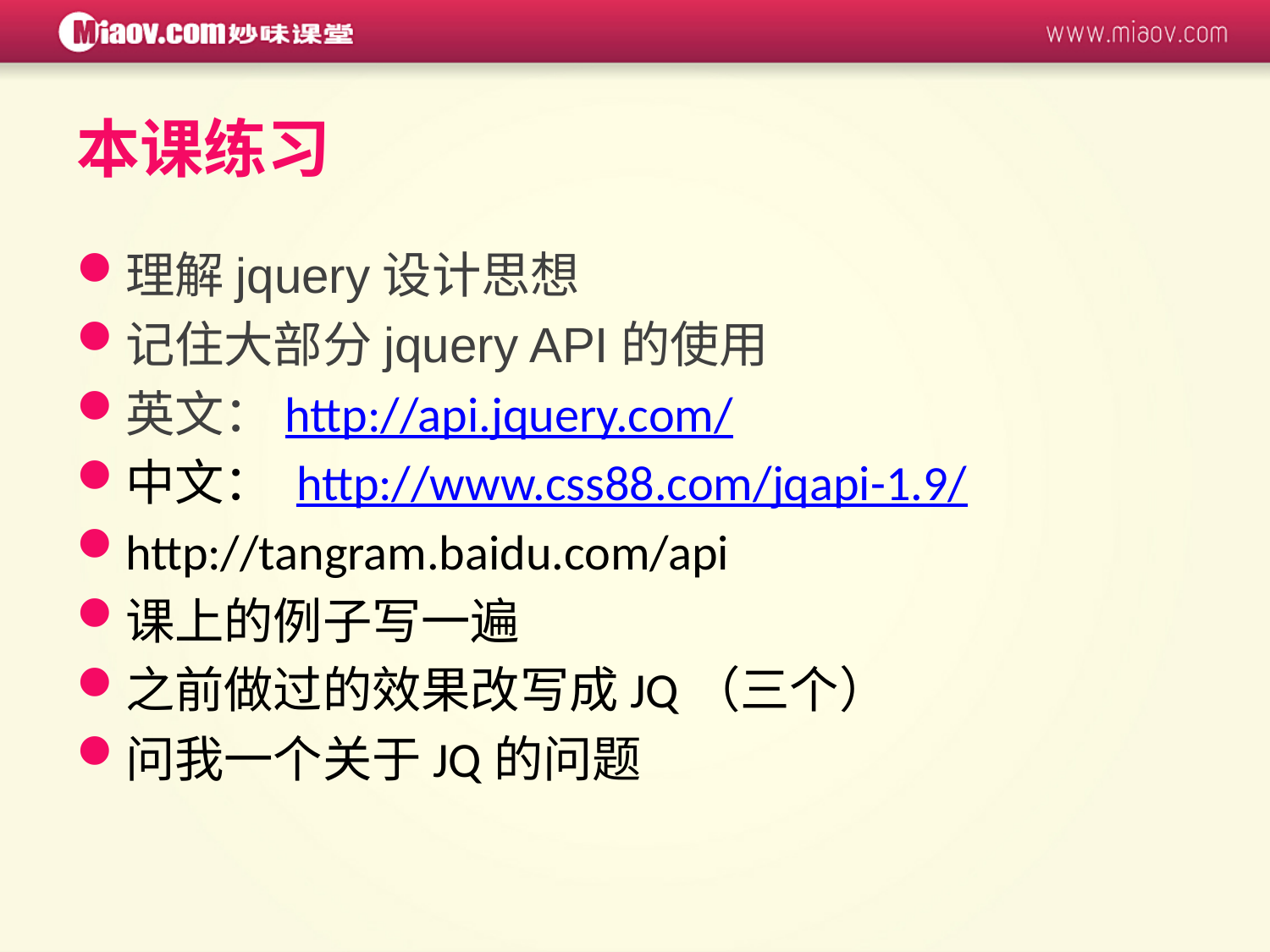

# 本课练习
理解jquery设计思想
记住大部分jquery API的使用
英文：http://api.jquery.com/
中文： http://www.css88.com/jqapi-1.9/
http://tangram.baidu.com/api
课上的例子写一遍
之前做过的效果改写成JQ（三个）
问我一个关于JQ的问题